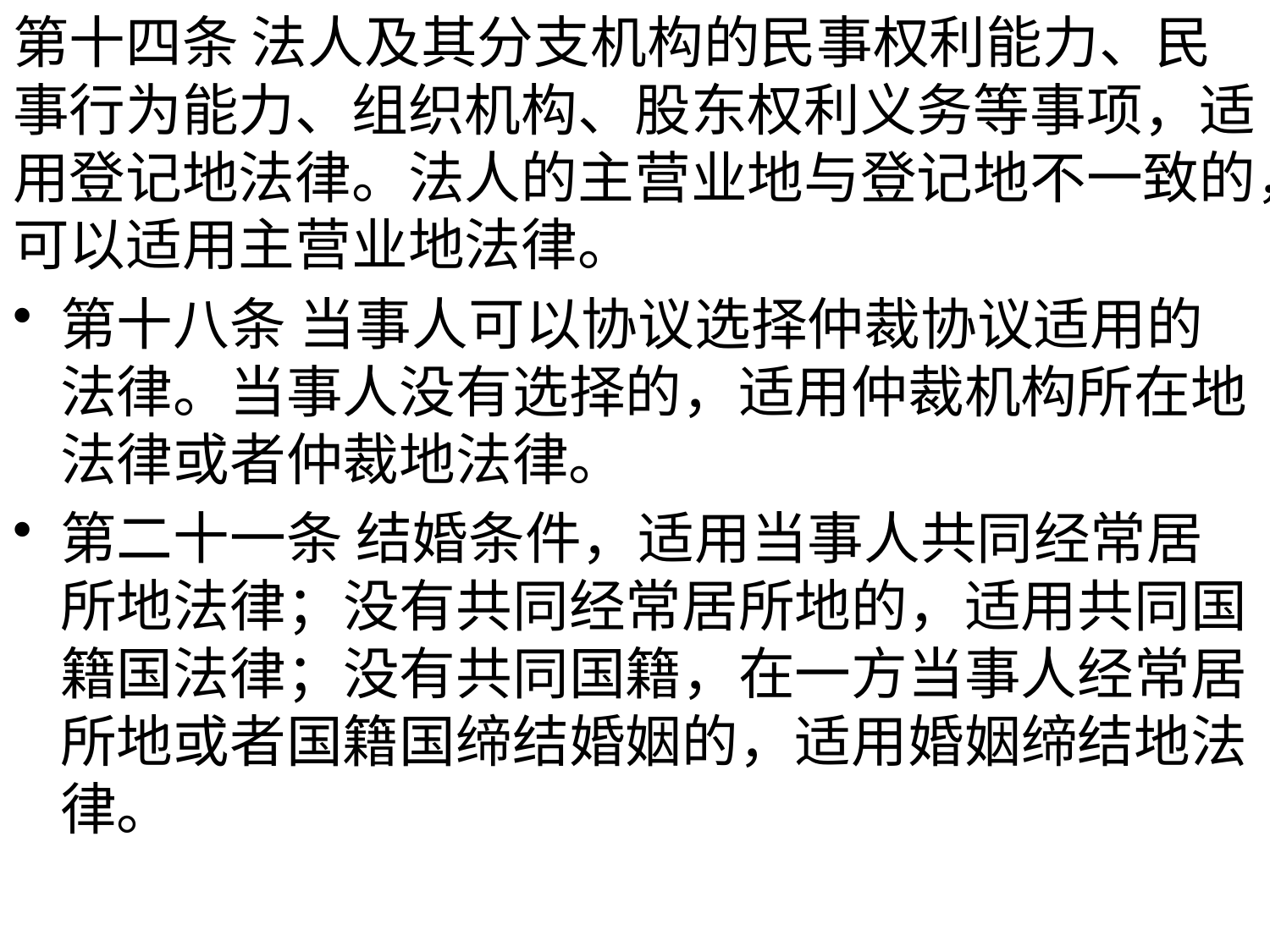

第十四条 法人及其分支机构的民事权利能力、民事行为能力、组织机构、股东权利义务等事项，适用登记地法律。法人的主营业地与登记地不一致的，可以适用主营业地法律。
第十八条 当事人可以协议选择仲裁协议适用的法律。当事人没有选择的，适用仲裁机构所在地法律或者仲裁地法律。
第二十一条 结婚条件，适用当事人共同经常居所地法律；没有共同经常居所地的，适用共同国籍国法律；没有共同国籍，在一方当事人经常居所地或者国籍国缔结婚姻的，适用婚姻缔结地法律。